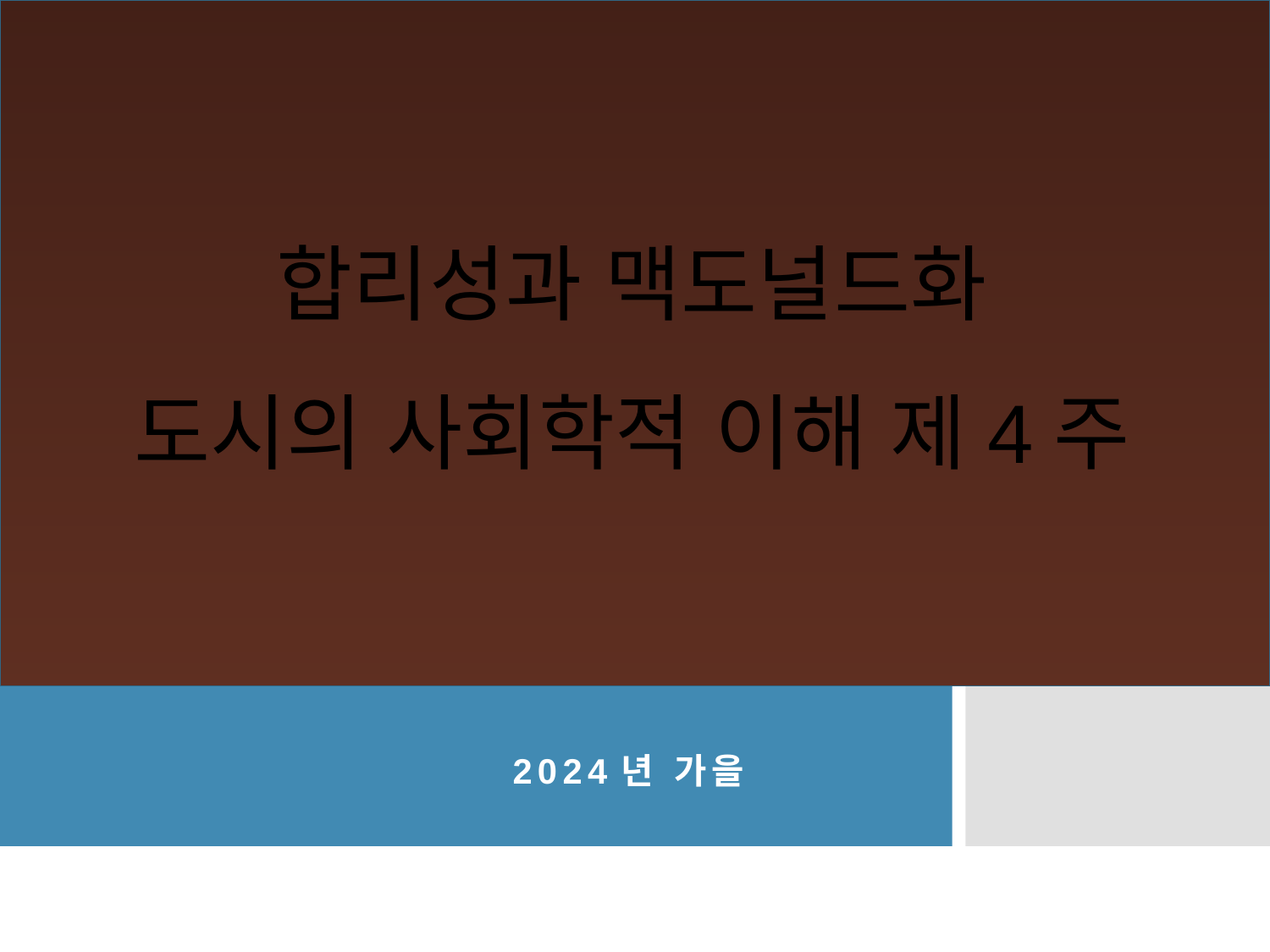

# 합리성과 맥도널드화 도시의 사회학적 이해 제4주

2024년 가을